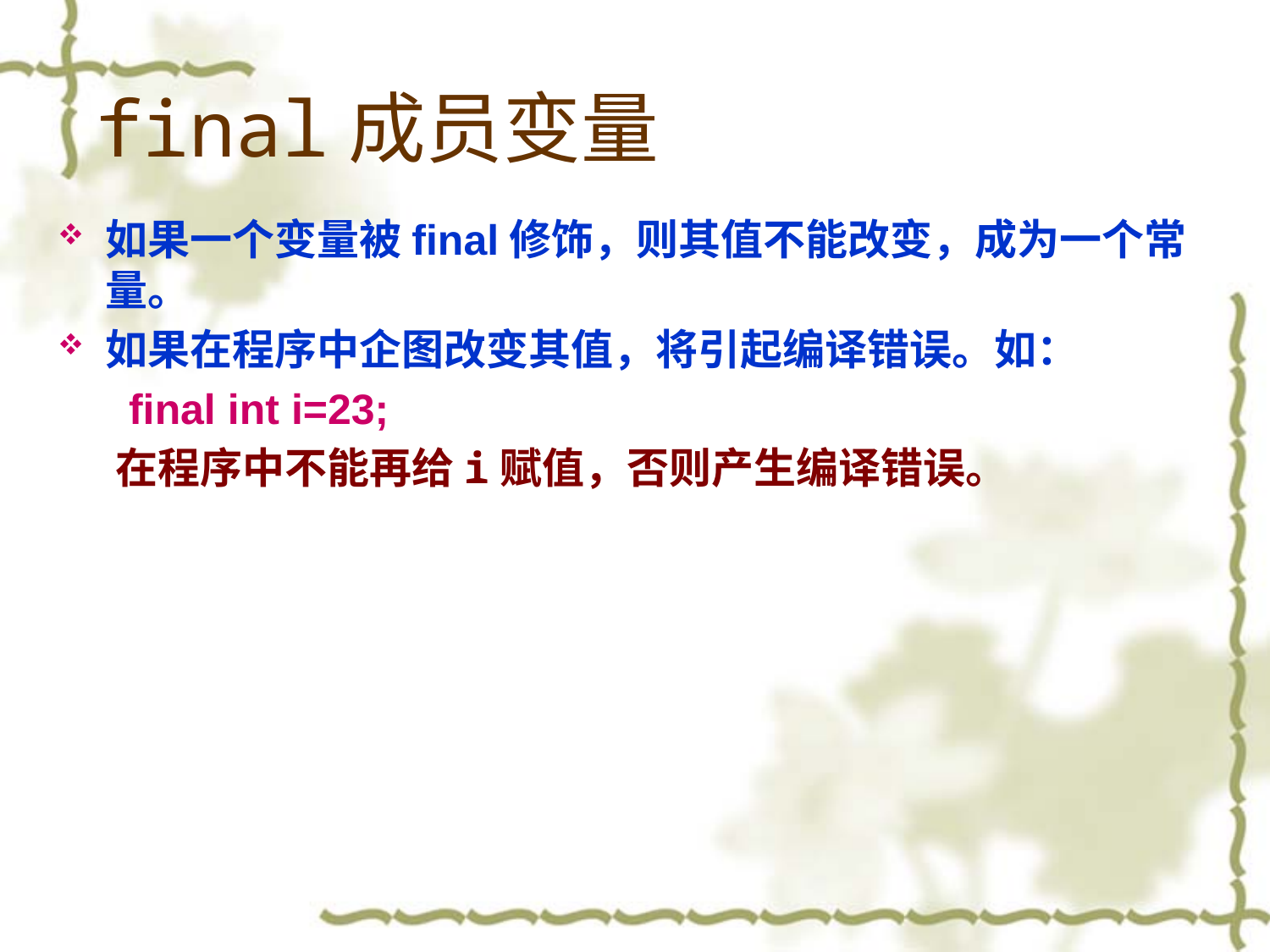

# final成员变量
如果一个变量被final修饰，则其值不能改变，成为一个常量。
如果在程序中企图改变其值，将引起编译错误。如：
      final int i=23;
     在程序中不能再给i赋值，否则产生编译错误。